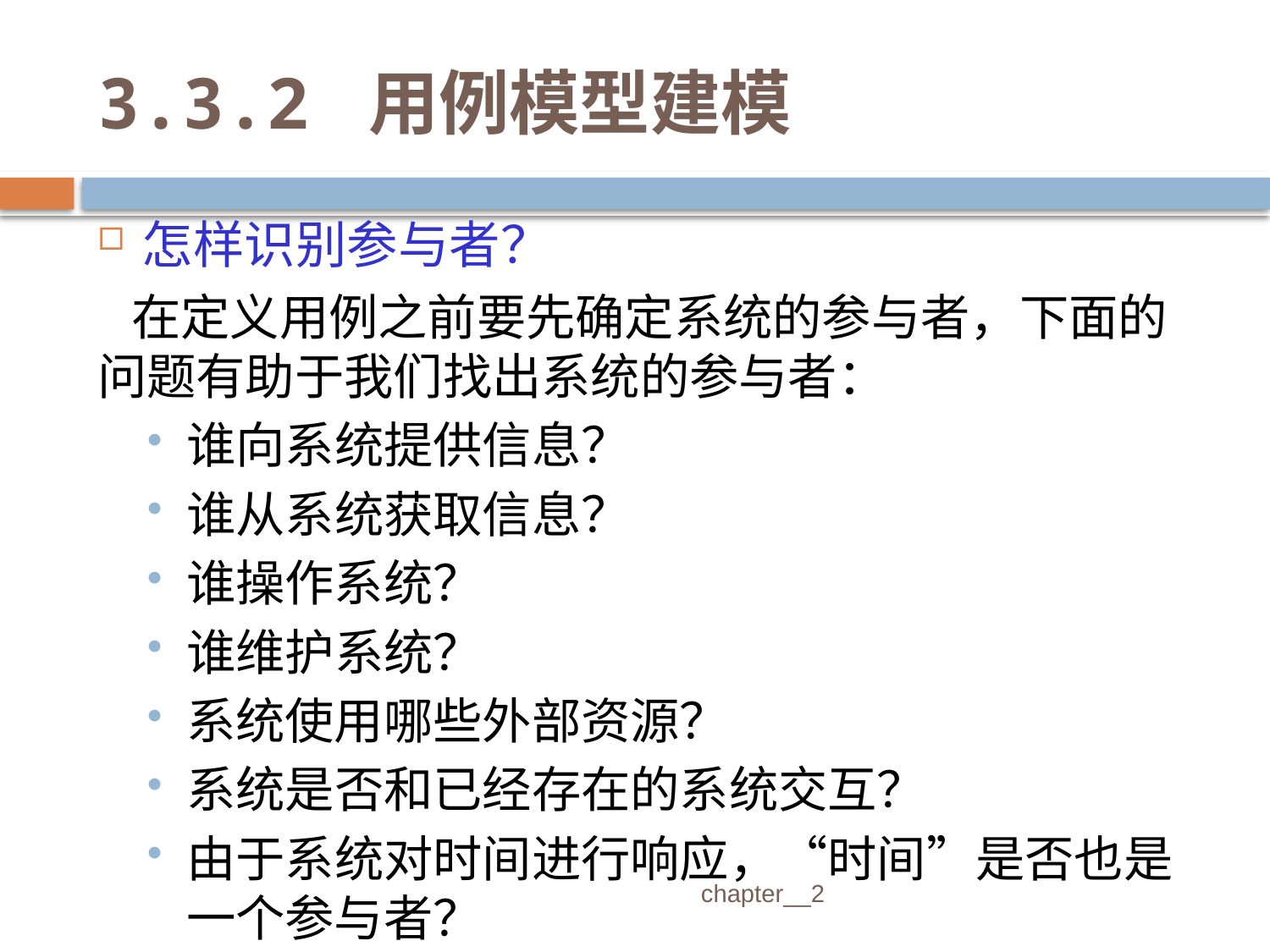

# 3.3.2 用例模型建模
40
怎样识别参与者？
  在定义用例之前要先确定系统的参与者，下面的问题有助于我们找出系统的参与者：
谁向系统提供信息？
谁从系统获取信息？
谁操作系统？
谁维护系统？
系统使用哪些外部资源？
系统是否和已经存在的系统交互？
由于系统对时间进行响应，“时间”是否也是一个参与者？

 chapter__2